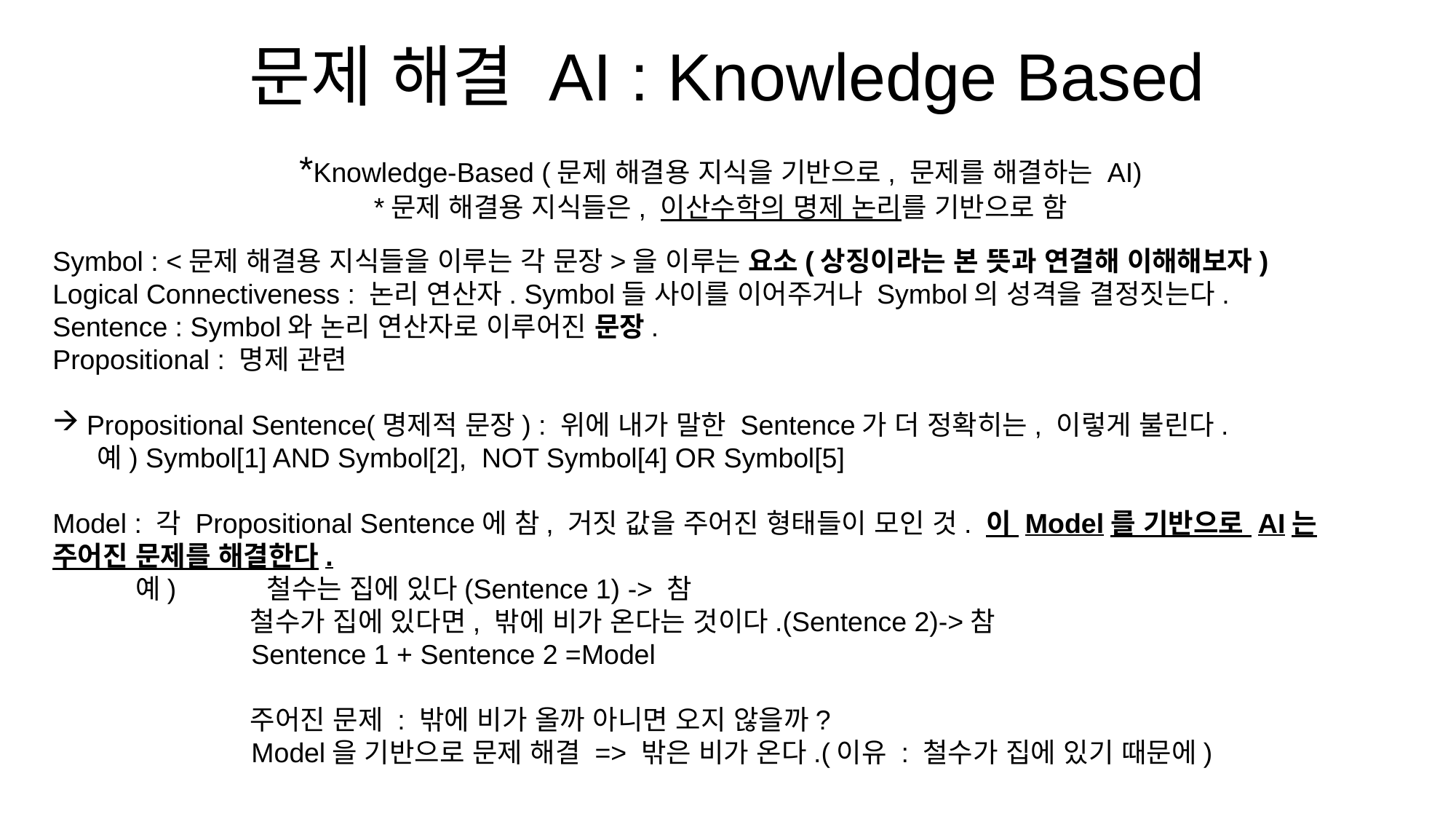

# 문제 해결 AI : Knowledge Based
*Knowledge-Based (문제 해결용 지식을 기반으로, 문제를 해결하는 AI)
*문제 해결용 지식들은, 이산수학의 명제 논리를 기반으로 함

Symbol : <문제 해결용 지식들을 이루는 각 문장>을 이루는 요소(상징이라는 본 뜻과 연결해 이해해보자)
Logical Connectiveness : 논리 연산자. Symbol들 사이를 이어주거나 Symbol의 성격을 결정짓는다.
Sentence : Symbol와 논리 연산자로 이루어진 문장.
Propositional : 명제 관련

Propositional Sentence(명제적 문장) : 위에 내가 말한 Sentence가 더 정확히는, 이렇게 불린다.
     예) Symbol[1] AND Symbol[2],  NOT Symbol[4] OR Symbol[5]

Model : 각 Propositional Sentence에 참, 거짓 값을 주어진 형태들이 모인 것. 이 Model를 기반으로 AI는 주어진 문제를 해결한다.
          예)           철수는 집에 있다(Sentence 1) -> 참
                         철수가 집에 있다면, 밖에 비가 온다는 것이다.(Sentence 2)->참
                          Sentence 1 + Sentence 2 =Model

                         주어진 문제 : 밖에 비가 올까 아니면 오지 않을까?
                          Model을 기반으로 문제 해결 => 밖은 비가 온다.(이유 : 철수가 집에 있기 때문에)